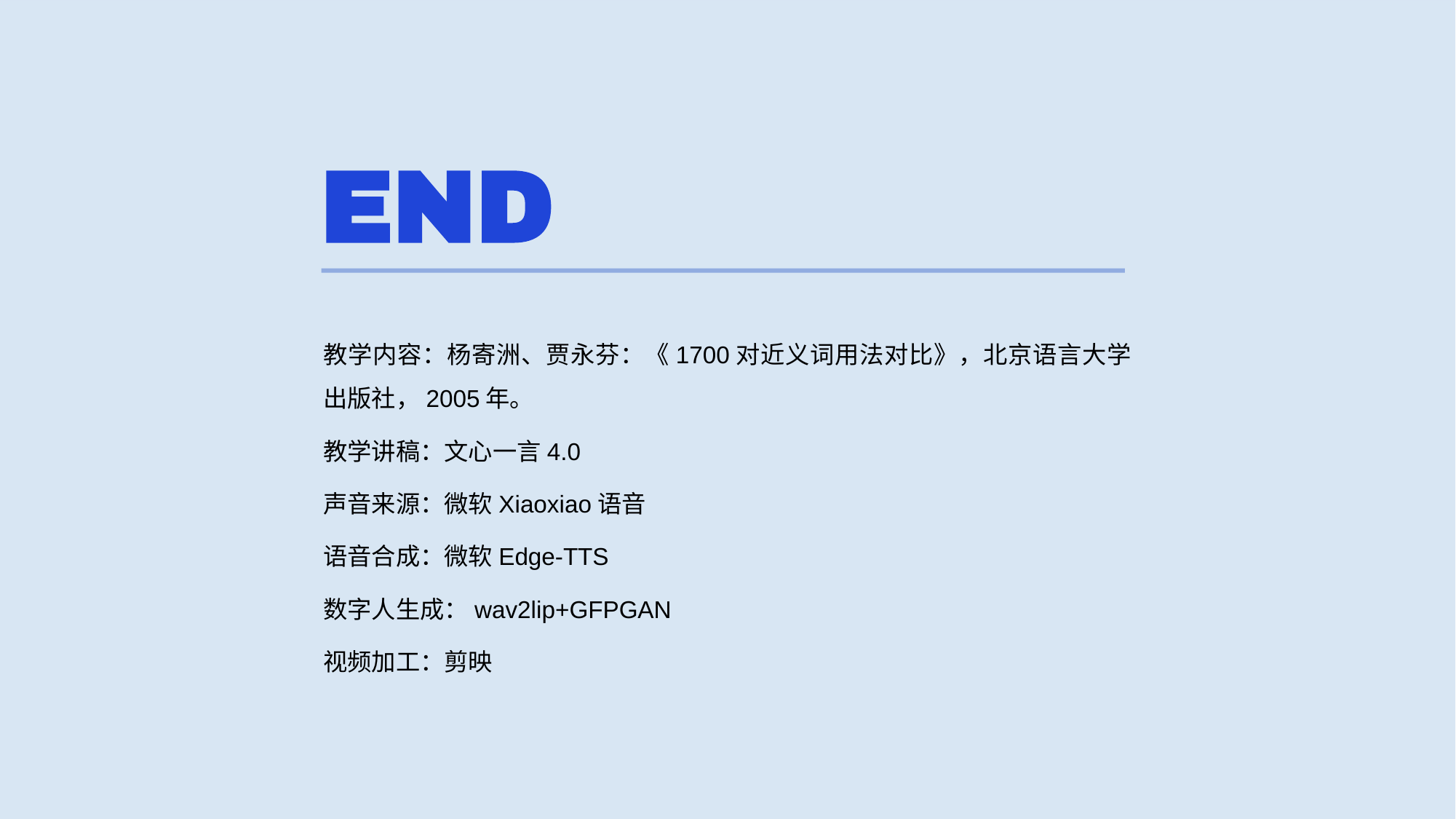

END

教学内容：杨寄洲、贾永芬：《1700对近义词用法对比》，北京语言大学出版社，2005年。
教学讲稿：文心一言4.0
声音来源：微软Xiaoxiao语音
语音合成：微软Edge-TTS
数字人生成：wav2lip+GFPGAN
视频加工：剪映